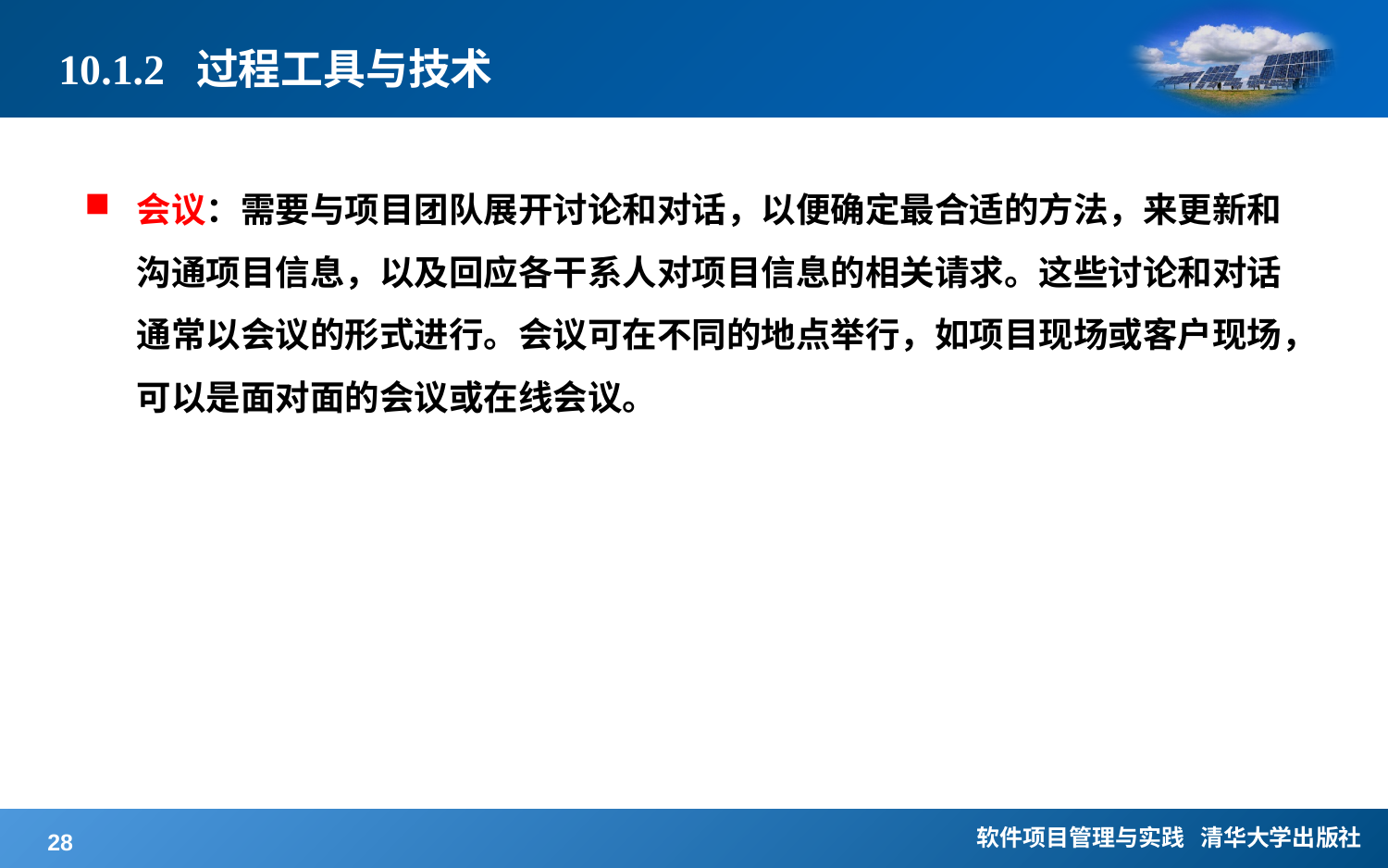

# 10.1.2  过程工具与技术
会议：需要与项目团队展开讨论和对话，以便确定最合适的方法，来更新和沟通项目信息，以及回应各干系人对项目信息的相关请求。这些讨论和对话通常以会议的形式进行。会议可在不同的地点举行，如项目现场或客户现场，可以是面对面的会议或在线会议。